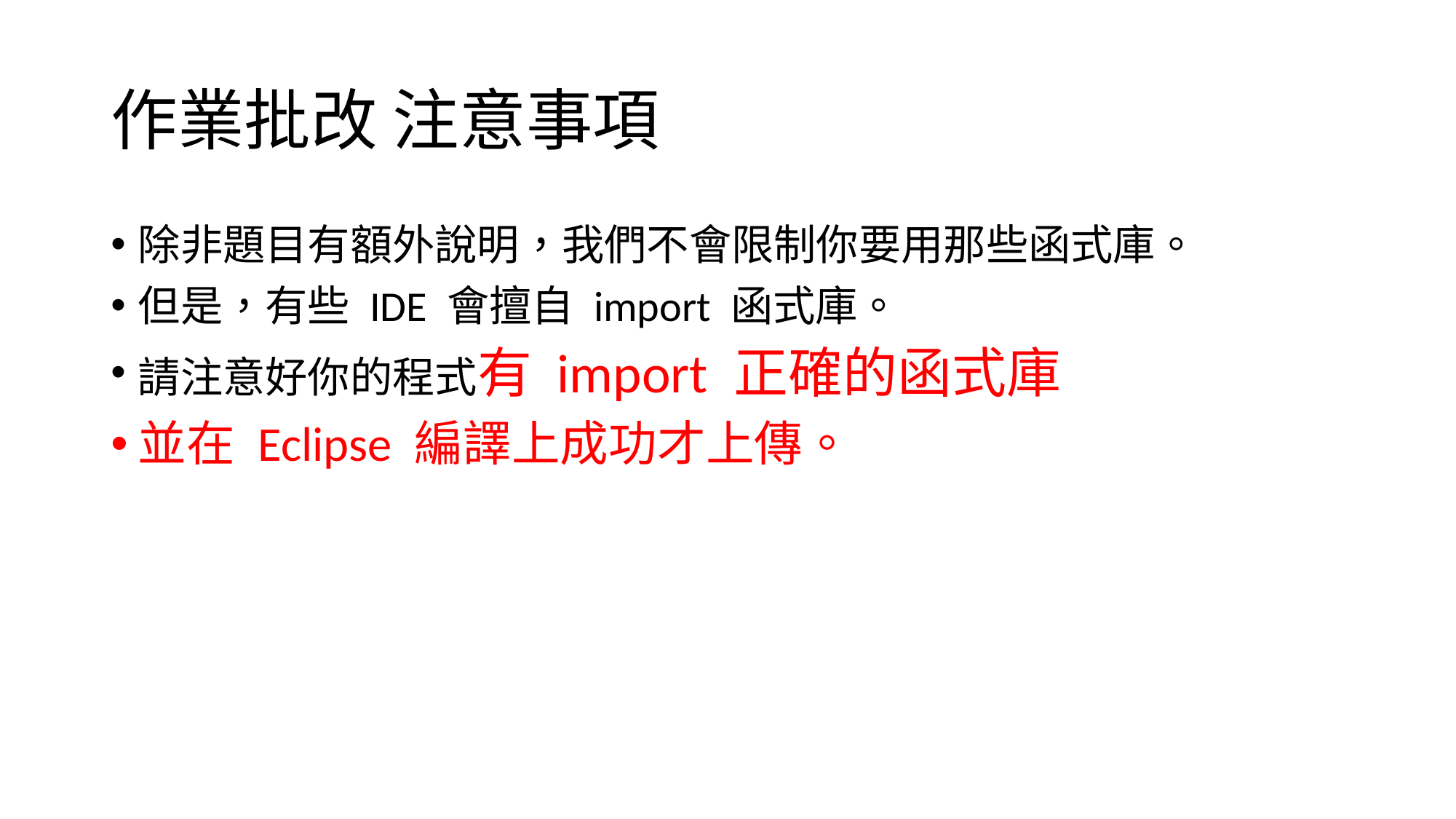

# 作業批改 注意事項
除非題目有額外說明，我們不會限制你要用那些函式庫。
但是，有些 IDE 會擅自 import 函式庫。
請注意好你的程式有 import 正確的函式庫
並在 Eclipse 編譯上成功才上傳。